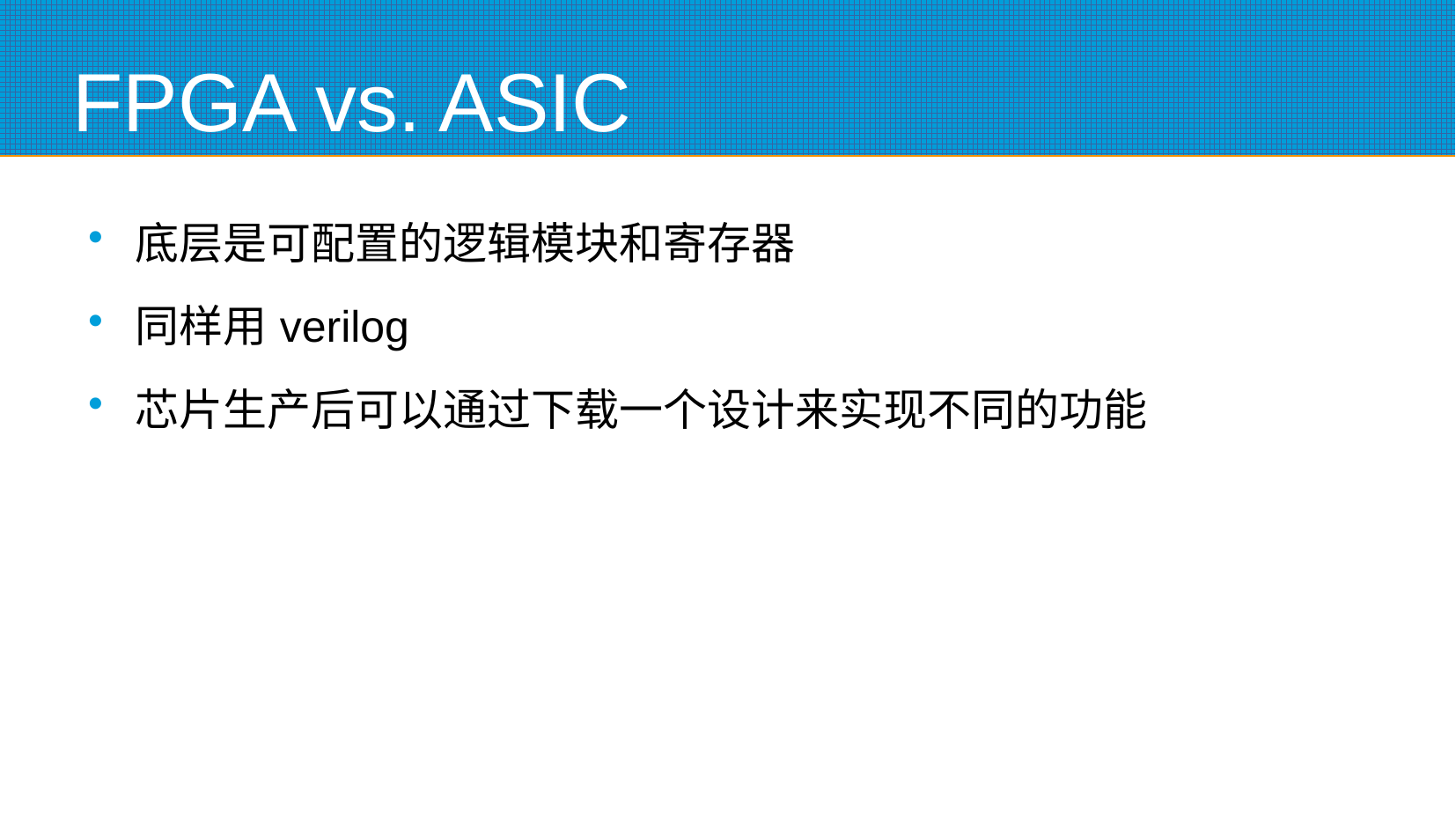

# FPGA vs. ASIC
底层是可配置的逻辑模块和寄存器
同样用verilog
芯片生产后可以通过下载一个设计来实现不同的功能